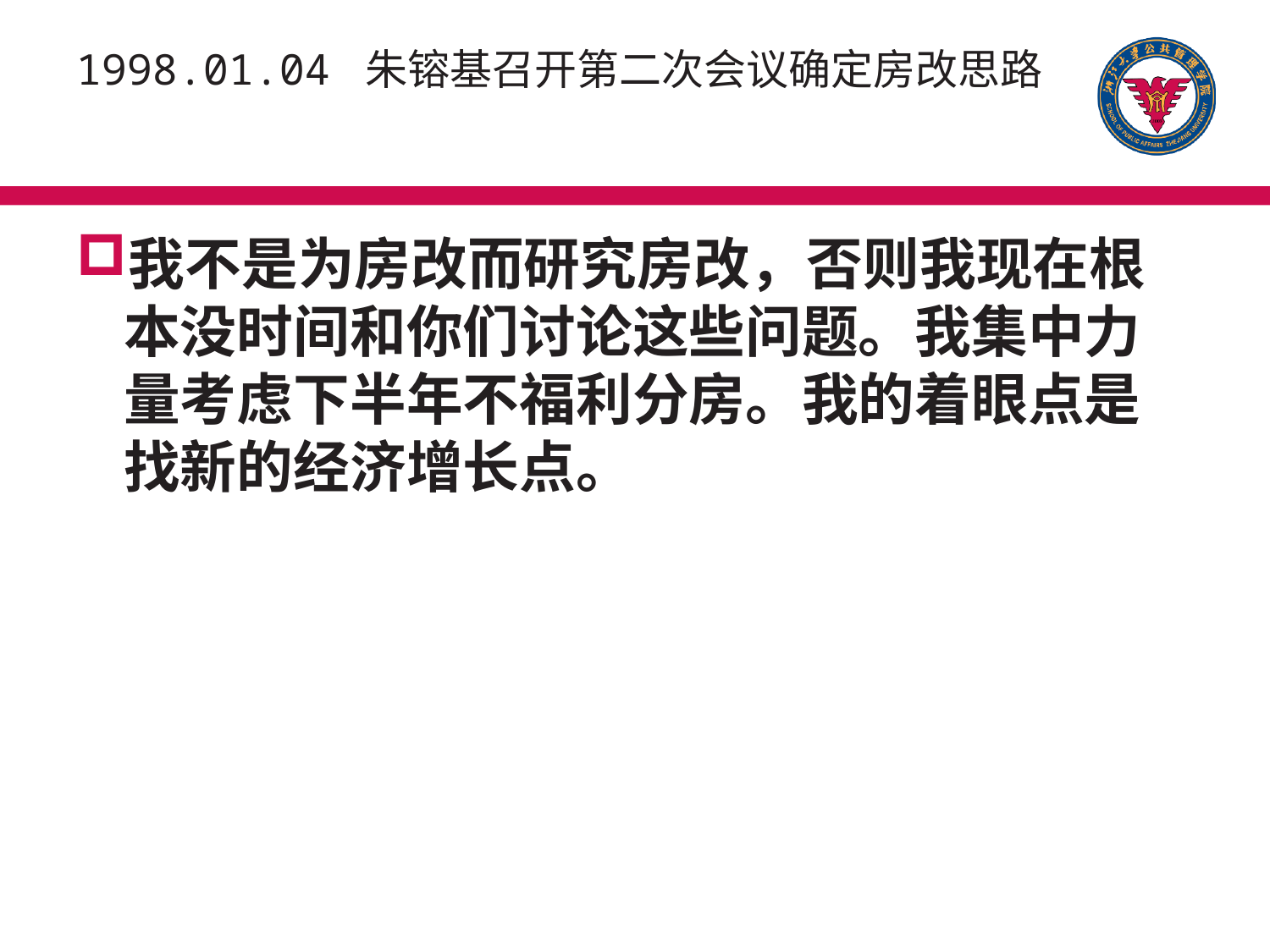

# 1998.01.04 朱镕基召开第二次会议确定房改思路
我不是为房改而研究房改，否则我现在根本没时间和你们讨论这些问题。我集中力量考虑下半年不福利分房。我的着眼点是找新的经济增长点。